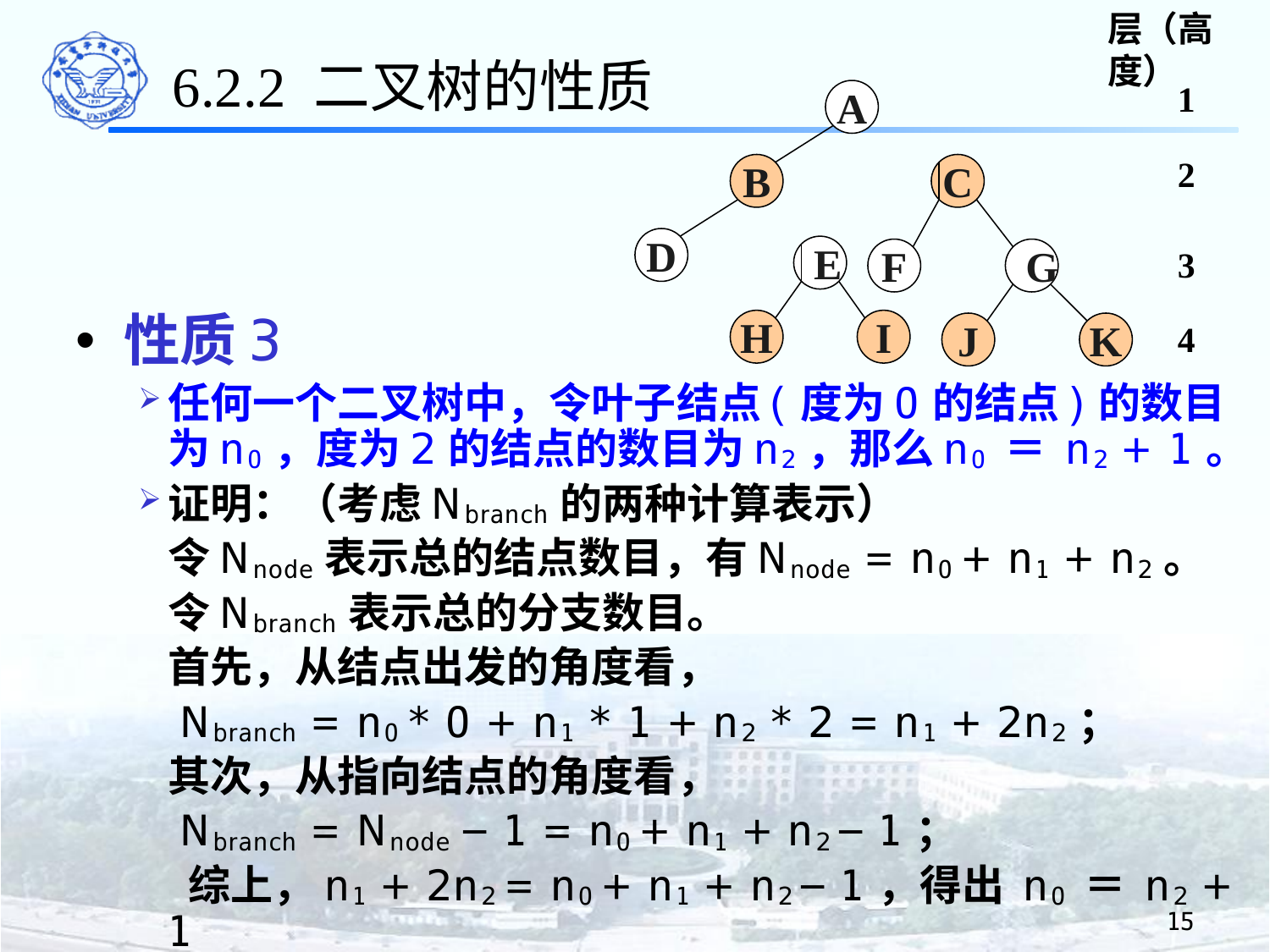

6.2.2 二叉树的性质
层（高度）
1
A
B
C
D
E
F
G
H
I
J
K
2
3
性质3
任何一个二叉树中，令叶子结点(度为0的结点)的数目为n0，度为2的结点的数目为n2，那么n0 ＝ n2 + 1。
证明：（考虑Nbranch的两种计算表示）
令Nnode表示总的结点数目，有Nnode = n0 + n1 + n2。
令Nbranch表示总的分支数目。
首先，从结点出发的角度看，
 Nbranch = n0 * 0 + n1 * 1 + n2 * 2 = n1 + 2n2；
其次，从指向结点的角度看，
 Nbranch = Nnode – 1 = n0 + n1 + n2 – 1；
 综上，n1 + 2n2 = n0 + n1 + n2 – 1，得出 n0 ＝ n2 + 1

4
15